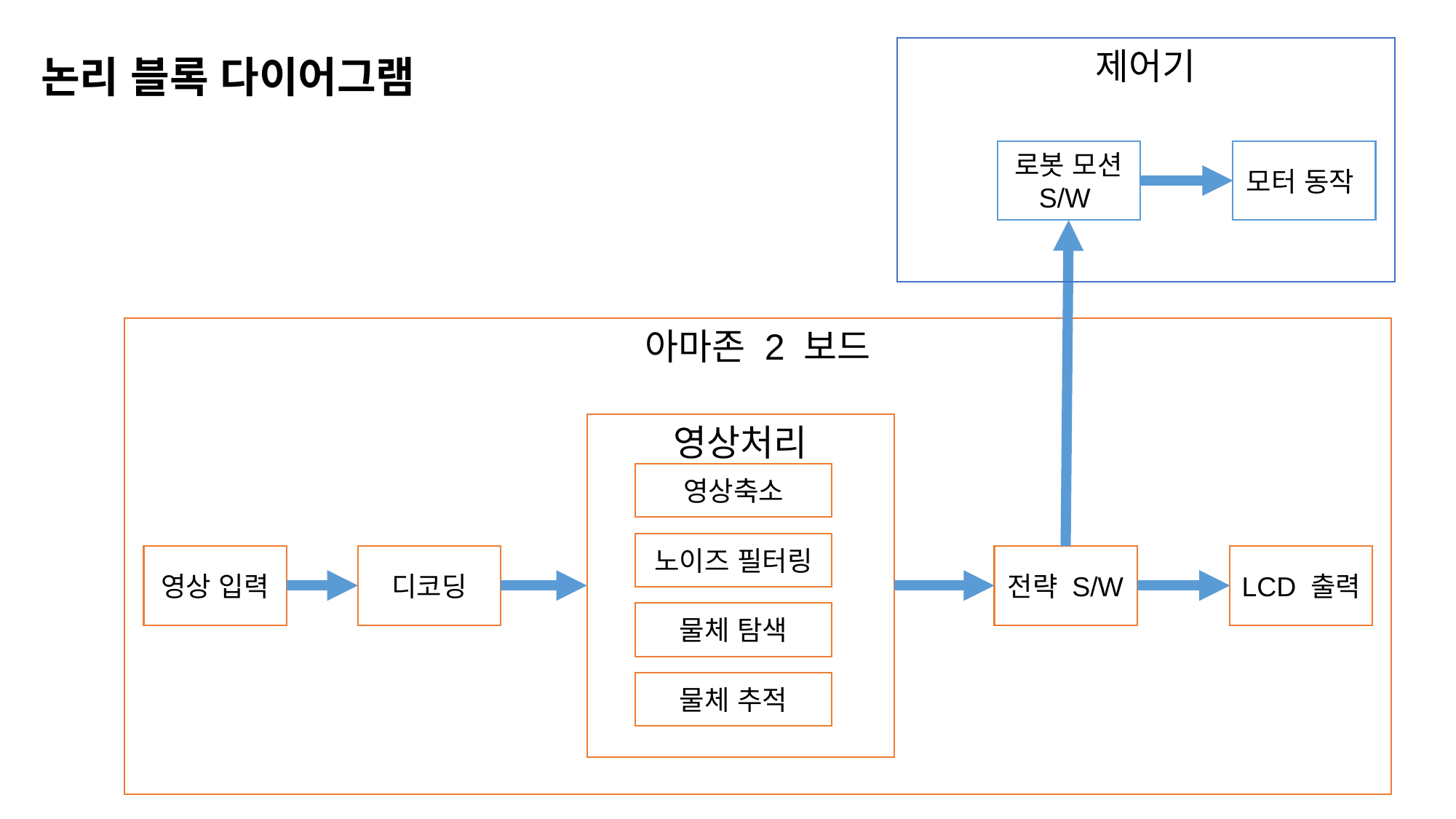

제어기
모터 동작
로봇 모션 S/W
논리 블록 다이어그램
아마존 2 보드
영상처리
영상축소
노이즈 필터링
물체 탐색
물체 추적
영상 입력
디코딩
LCD 출력
전략 S/W